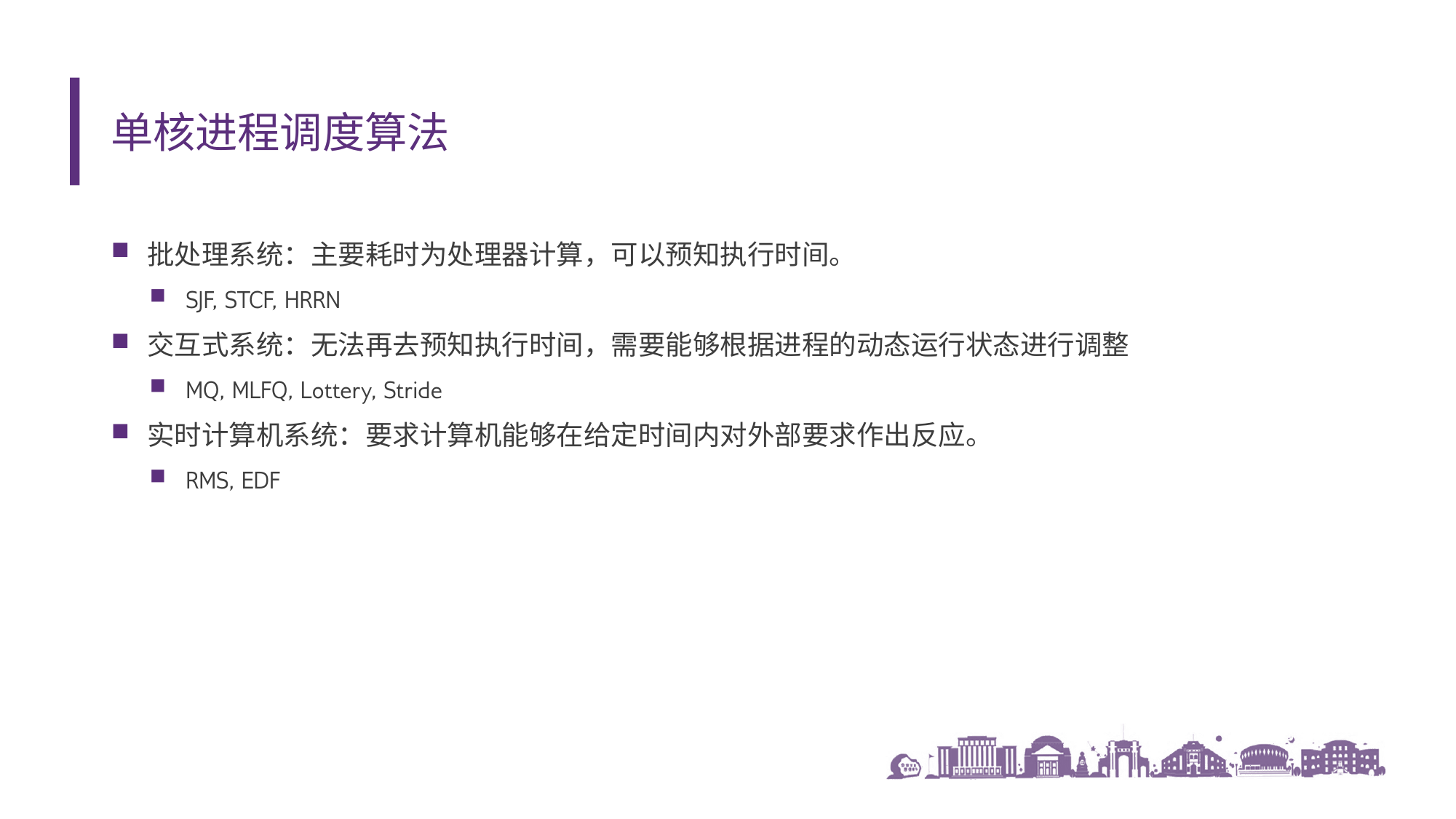

# 单核进程调度算法
批处理系统：主要耗时为处理器计算，可以预知执行时间。
SJF, STCF, HRRN
交互式系统：无法再去预知执行时间，需要能够根据进程的动态运行状态进行调整
MQ, MLFQ, Lottery, Stride
实时计算机系统：要求计算机能够在给定时间内对外部要求作出反应。
RMS, EDF